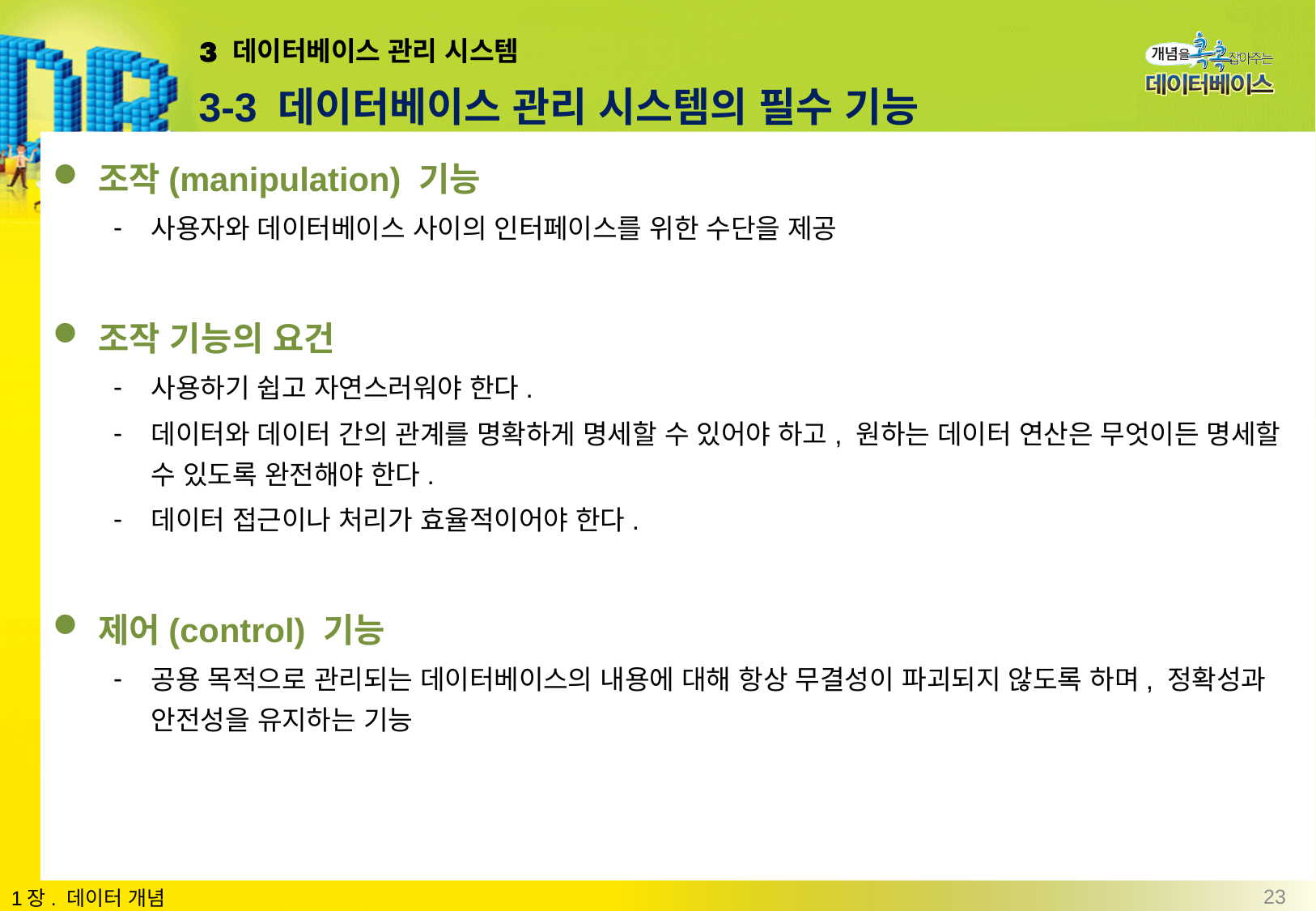

# 3 데이터베이스 관리 시스템
3-3 데이터베이스 관리 시스템의 필수 기능
조작(manipulation) 기능
사용자와 데이터베이스 사이의 인터페이스를 위한 수단을 제공

조작 기능의 요건
사용하기 쉽고 자연스러워야 한다.
데이터와 데이터 간의 관계를 명확하게 명세할 수 있어야 하고, 원하는 데이터 연산은 무엇이든 명세할 수 있도록 완전해야 한다.
데이터 접근이나 처리가 효율적이어야 한다.

제어(control) 기능
공용 목적으로 관리되는 데이터베이스의 내용에 대해 항상 무결성이 파괴되지 않도록 하며, 정확성과 안전성을 유지하는 기능

23